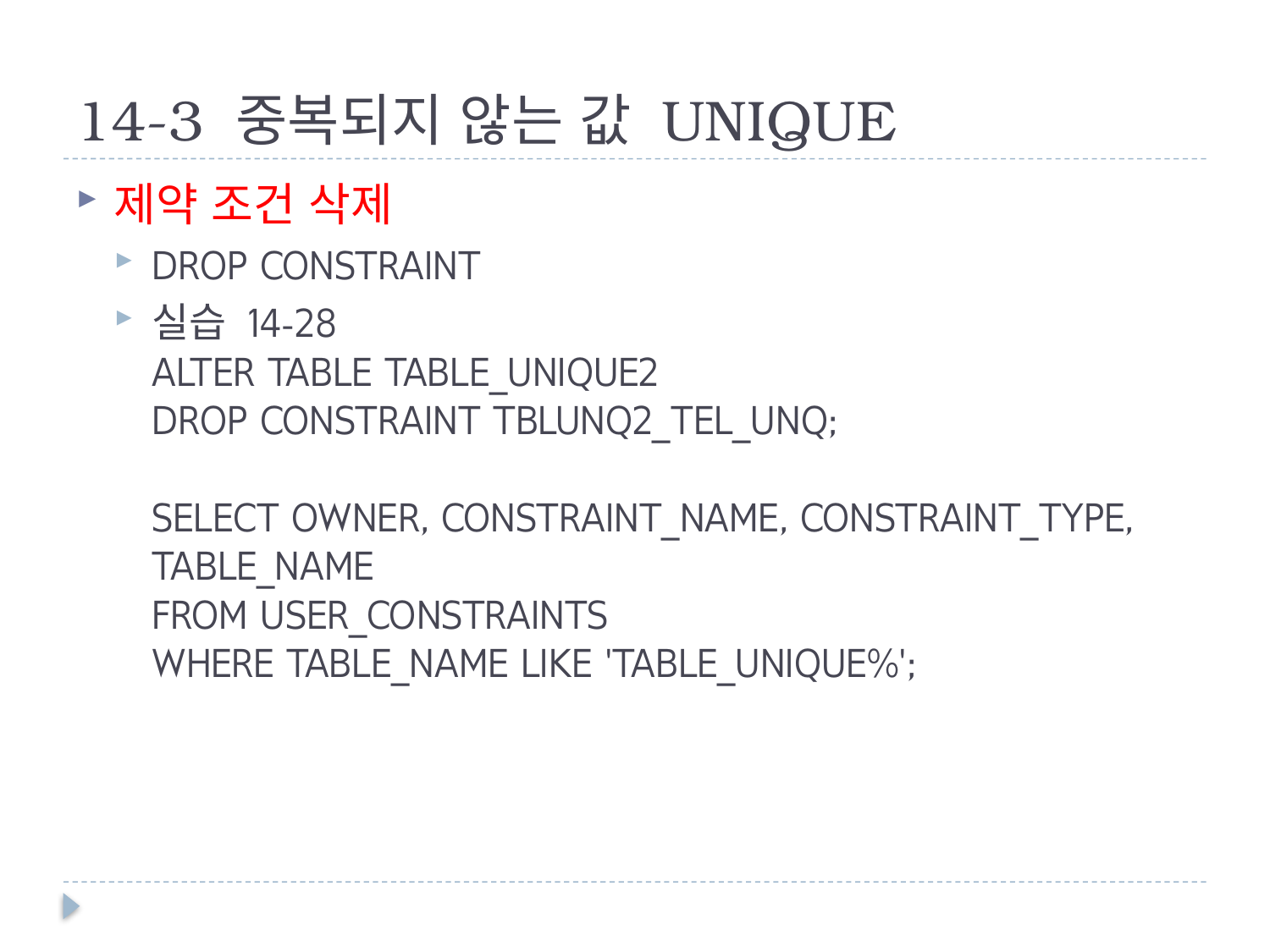

# 14-3 중복되지 않는 값 UNIQUE
제약 조건 삭제
DROP CONSTRAINT
실습 14-28
ALTER TABLE TABLE_UNIQUE2
DROP CONSTRAINT TBLUNQ2_TEL_UNQ;
SELECT OWNER, CONSTRAINT_NAME, CONSTRAINT_TYPE, TABLE_NAME
FROM USER_CONSTRAINTS
WHERE TABLE_NAME LIKE 'TABLE_UNIQUE%';